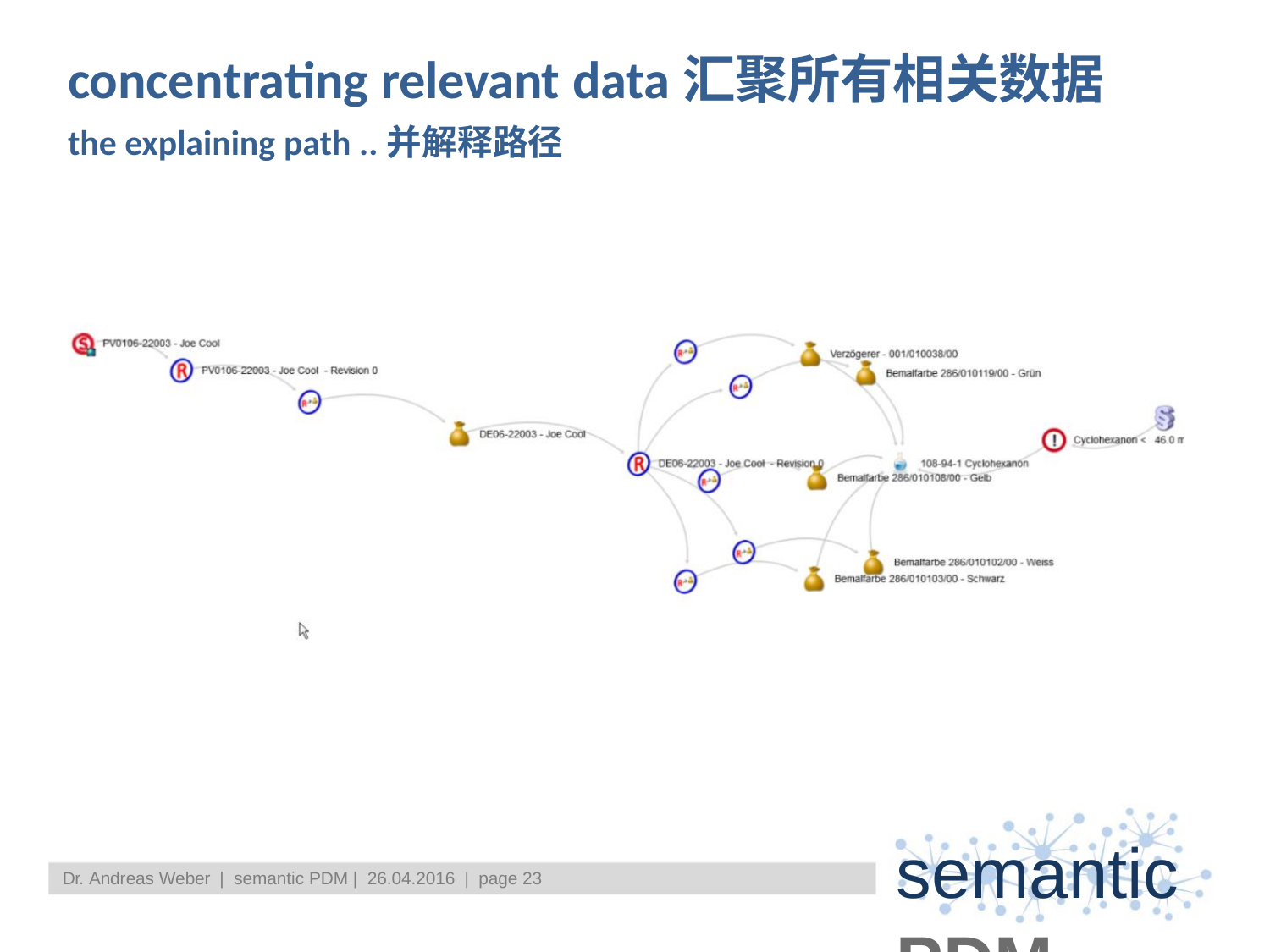

concentrating relevant data汇聚所有相关数据
the explaining path ..并解释路径
semantic PDM
Dr. Andreas Weber | semantic PDM | 26.04.2016 | page 23